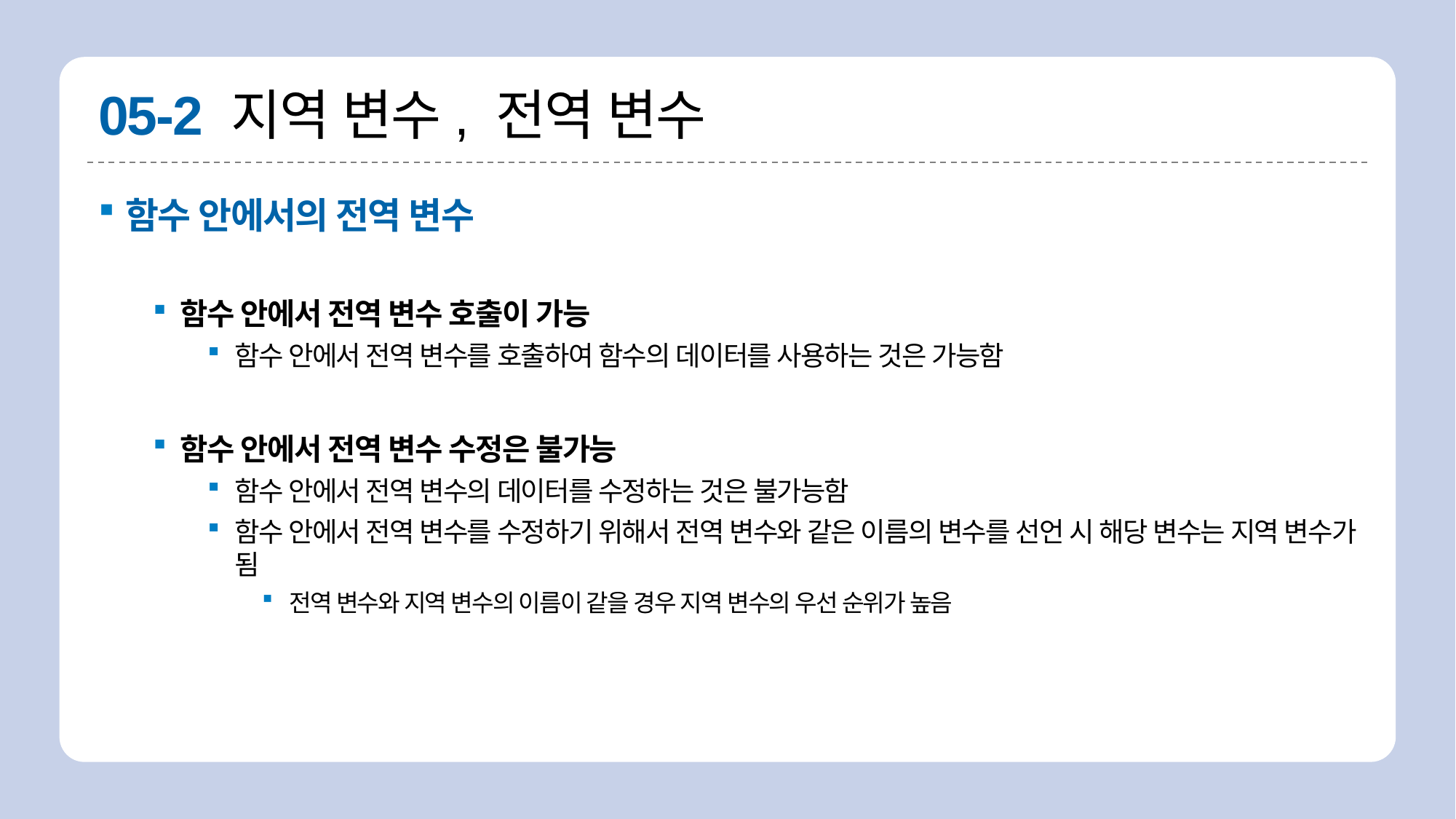

# 05-2 지역 변수, 전역 변수
함수 안에서의 전역 변수

함수 안에서 전역 변수 호출이 가능
함수 안에서 전역 변수를 호출하여 함수의 데이터를 사용하는 것은 가능함

함수 안에서 전역 변수 수정은 불가능
함수 안에서 전역 변수의 데이터를 수정하는 것은 불가능함
함수 안에서 전역 변수를 수정하기 위해서 전역 변수와 같은 이름의 변수를 선언 시 해당 변수는 지역 변수가 됨
전역 변수와 지역 변수의 이름이 같을 경우 지역 변수의 우선 순위가 높음